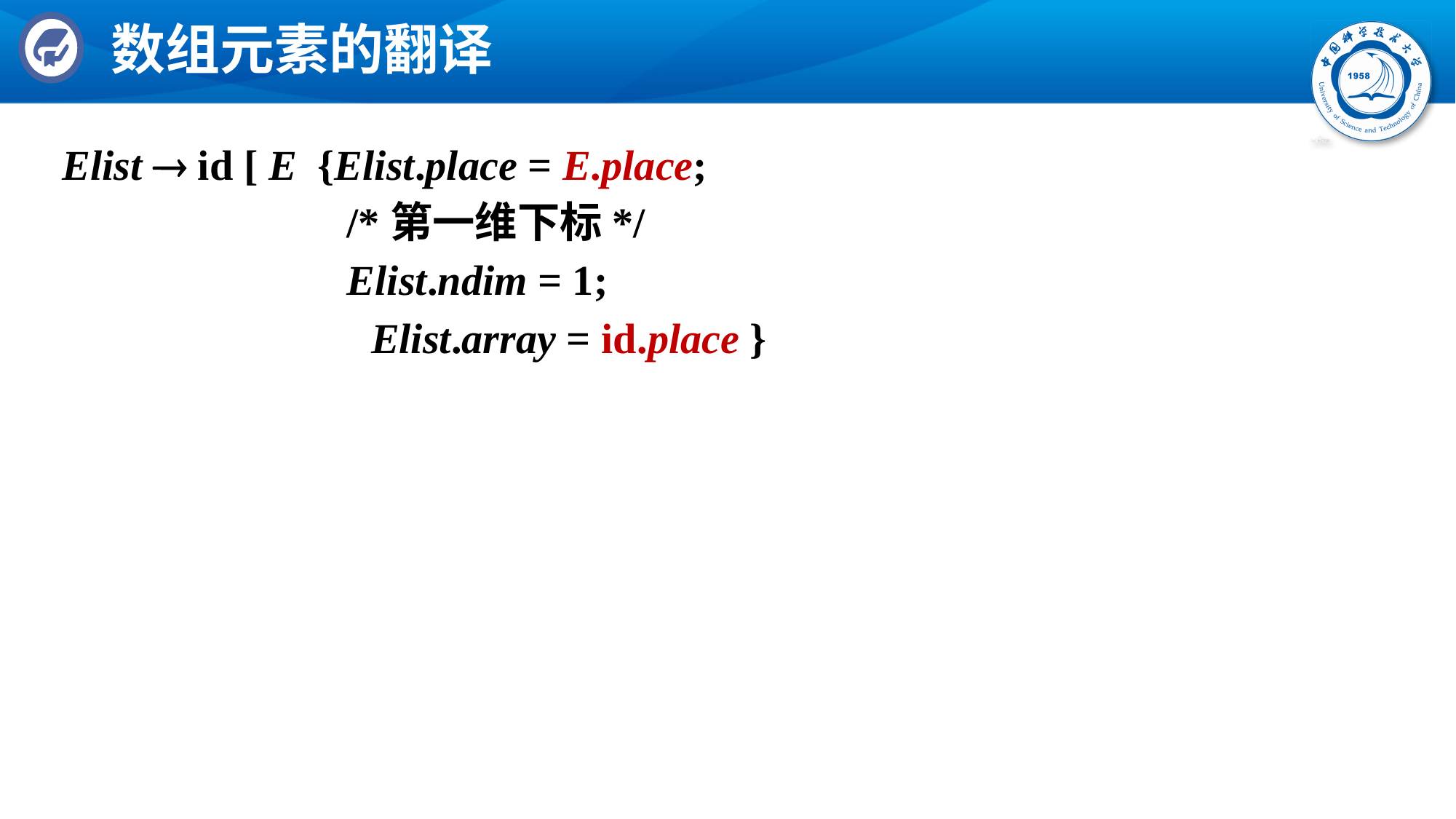

# 数组元素的翻译
Elist → id [ E  {Elist.place = E.place;
                           /*第一维下标*/
                           Elist.ndim = 1;
			      Elist.array = id.place }